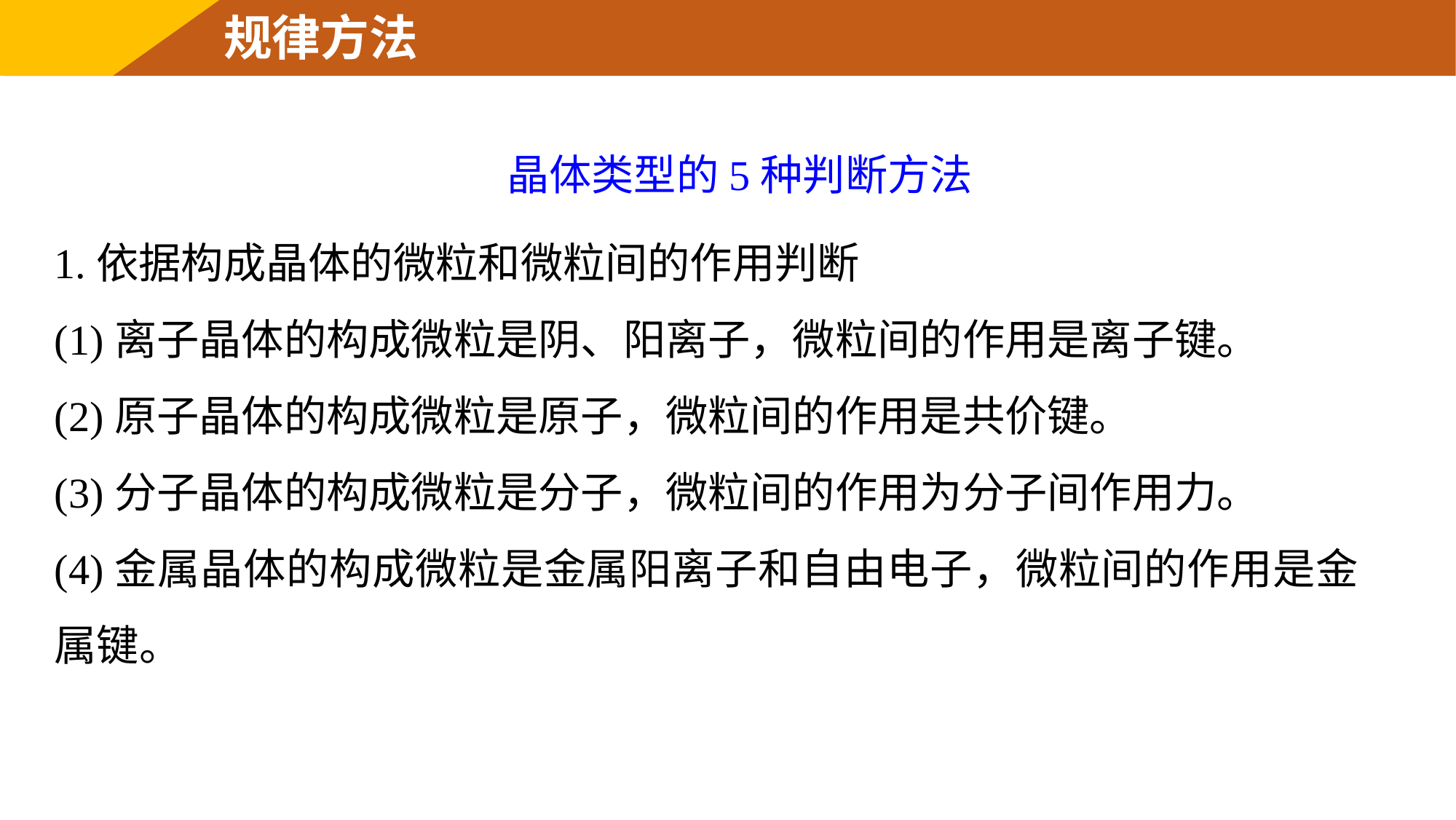

规律方法
晶体类型的5种判断方法
1.依据构成晶体的微粒和微粒间的作用判断
(1)离子晶体的构成微粒是阴、阳离子，微粒间的作用是离子键。
(2)原子晶体的构成微粒是原子，微粒间的作用是共价键。
(3)分子晶体的构成微粒是分子，微粒间的作用为分子间作用力。
(4)金属晶体的构成微粒是金属阳离子和自由电子，微粒间的作用是金属键。